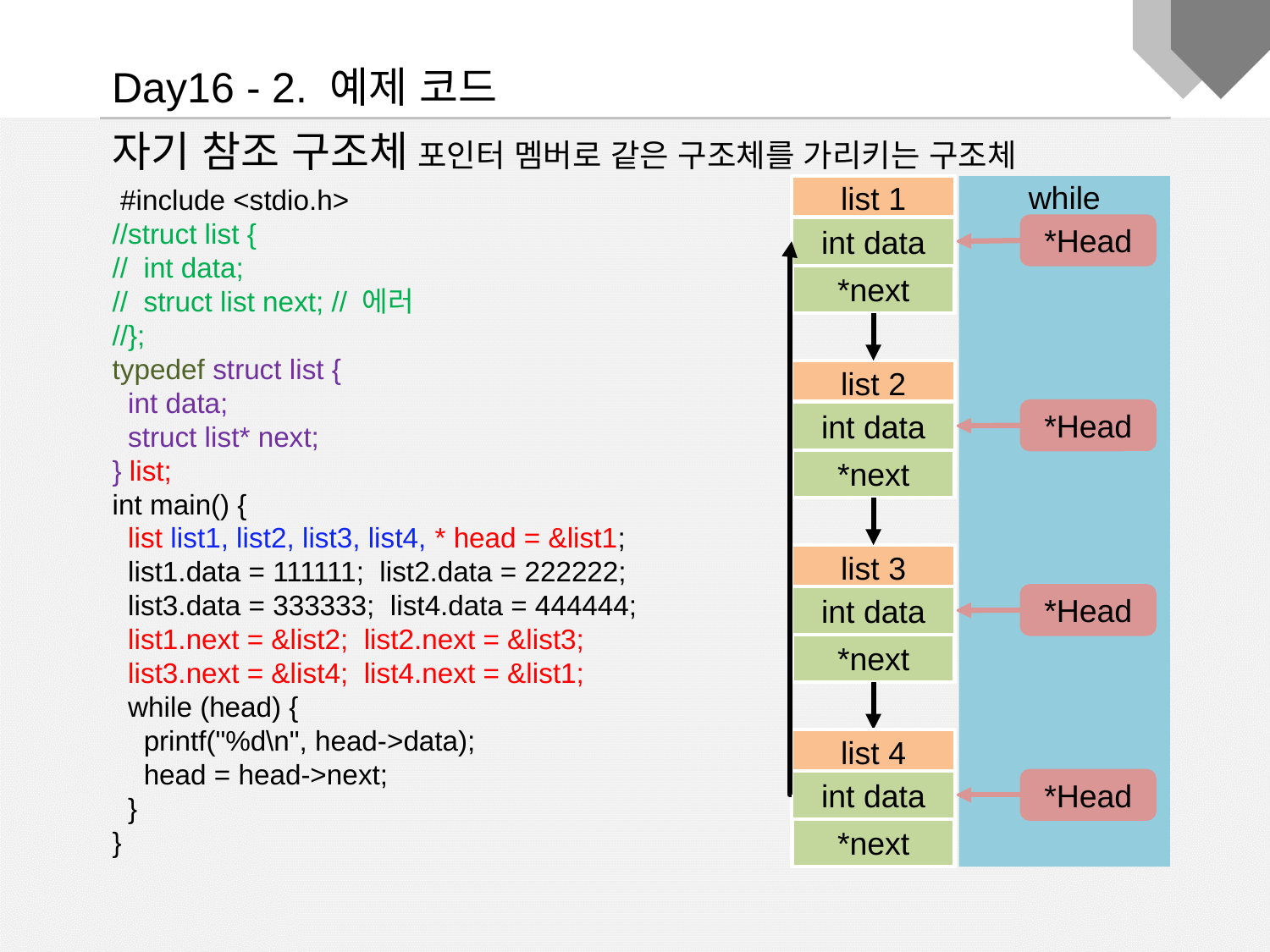

Day16 - 2. 예제 코드
자기 참조 구조체 포인터 멤버로 같은 구조체를 가리키는 구조체
 #include <stdio.h>
//struct list {
//  int data;
//  struct list next; // 에러
//};
typedef struct list {
  int data;
  struct list* next;
} list;
int main() {
  list list1, list2, list3, list4, * head = &list1;
  list1.data = 111111;  list2.data = 222222;
  list3.data = 333333;  list4.data = 444444;
  list1.next = &list2;  list2.next = &list3;
  list3.next = &list4;  list4.next = &list1;
  while (head) {
    printf("%d\n", head->data);
    head = head->next;
  }
}
list 1

int data
*next
while

*Head
list 2

int data
*next
*Head
list 3

int data
*next
*Head
list 4

int data
*next
*Head